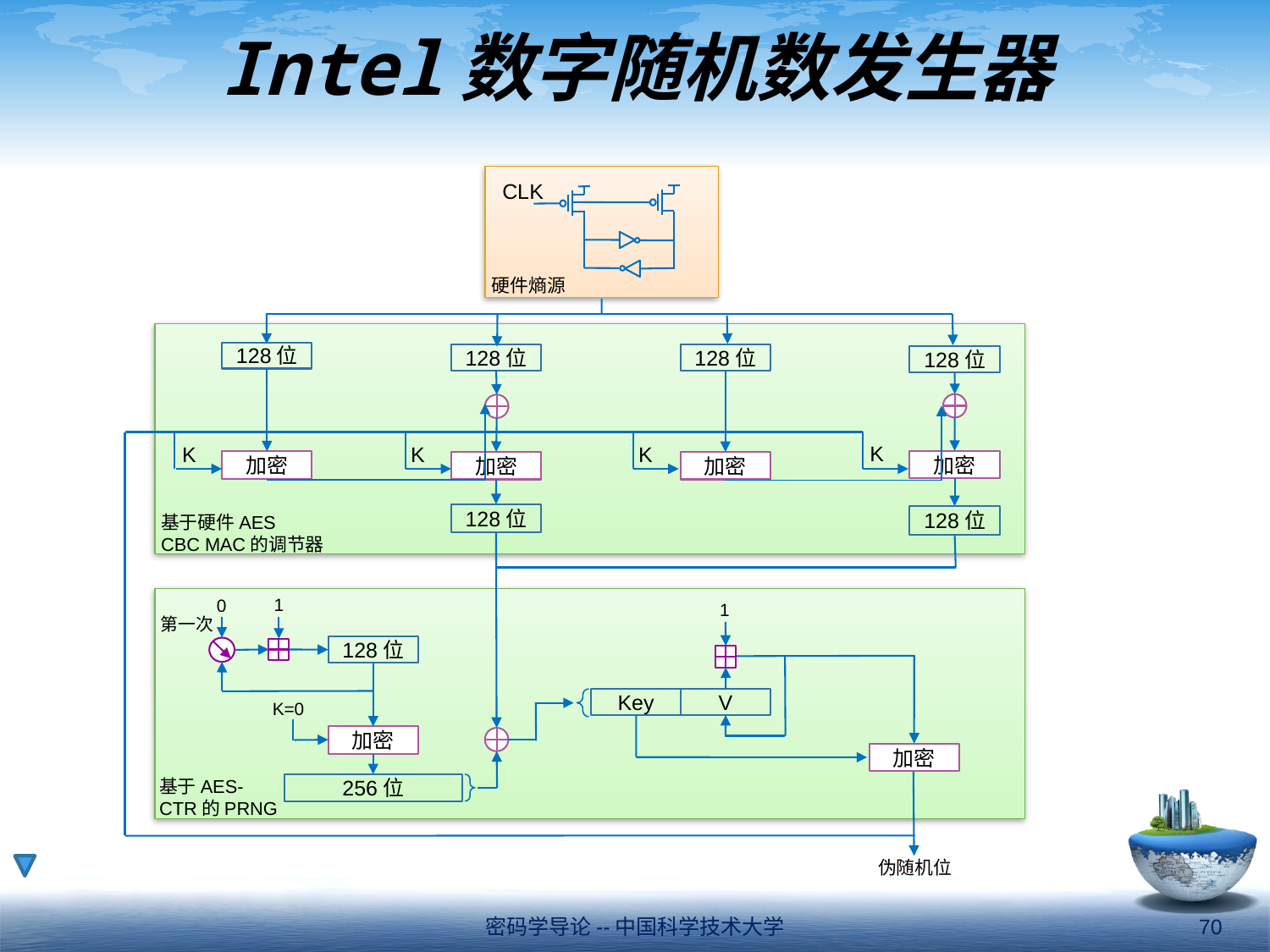

# Intel数字随机数发生器

CLK

硬件熵源

128位
128位
128位
128位

K
K
K
K
加密
加密
加密
加密
128位
128位
基于硬件AES
CBC MAC的调节器
1

0
1
第一次
128位

Key
V
K=0
加密

加密
256位

基于AES-CTR的PRNG

伪随机位
密码学导论--中国科学技术大学
70